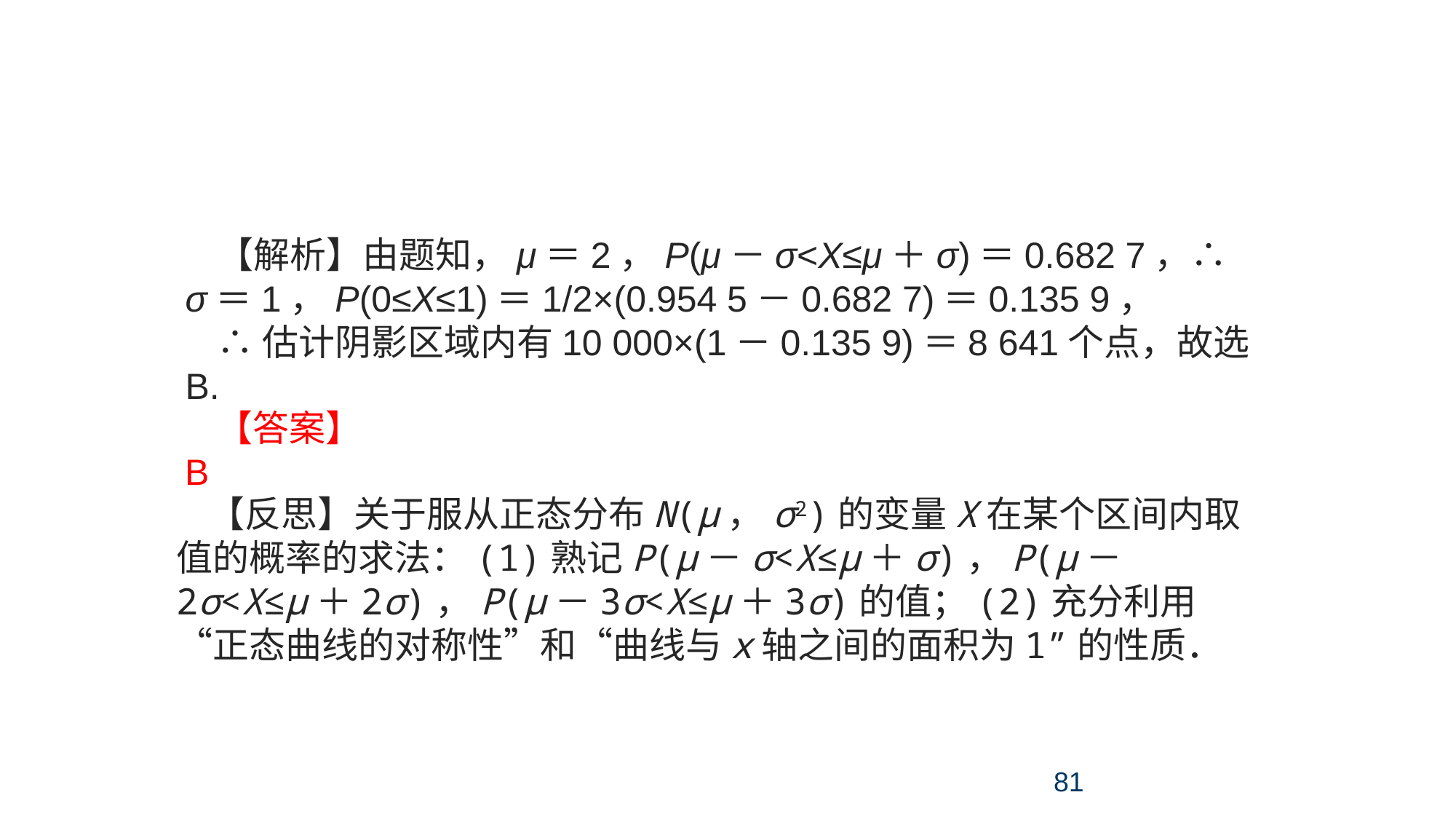

考点三  条件概率、独立性试验、二项分布和正态分布
【解析】由题知，μ＝2，P(μ－σ<X≤μ＋σ)＝0.682 7，∴σ＝1，P(0≤X≤1)＝1/2×(0.954 5－0.682 7)＝0.135 9，
∴估计阴影区域内有10 000×(1－0.135 9)＝8 641个点，故选B.
【答案】B

【反思】关于服从正态分布N(μ，σ2)的变量X在某个区间内取值的概率的求法：(1)熟记P(μ－σ<X≤μ＋σ)，P(μ－2σ<X≤μ＋2σ)，P(μ－3σ<X≤μ＋3σ)的值；(2)充分利用“正态曲线的对称性”和“曲线与x轴之间的面积为1”的性质．
81